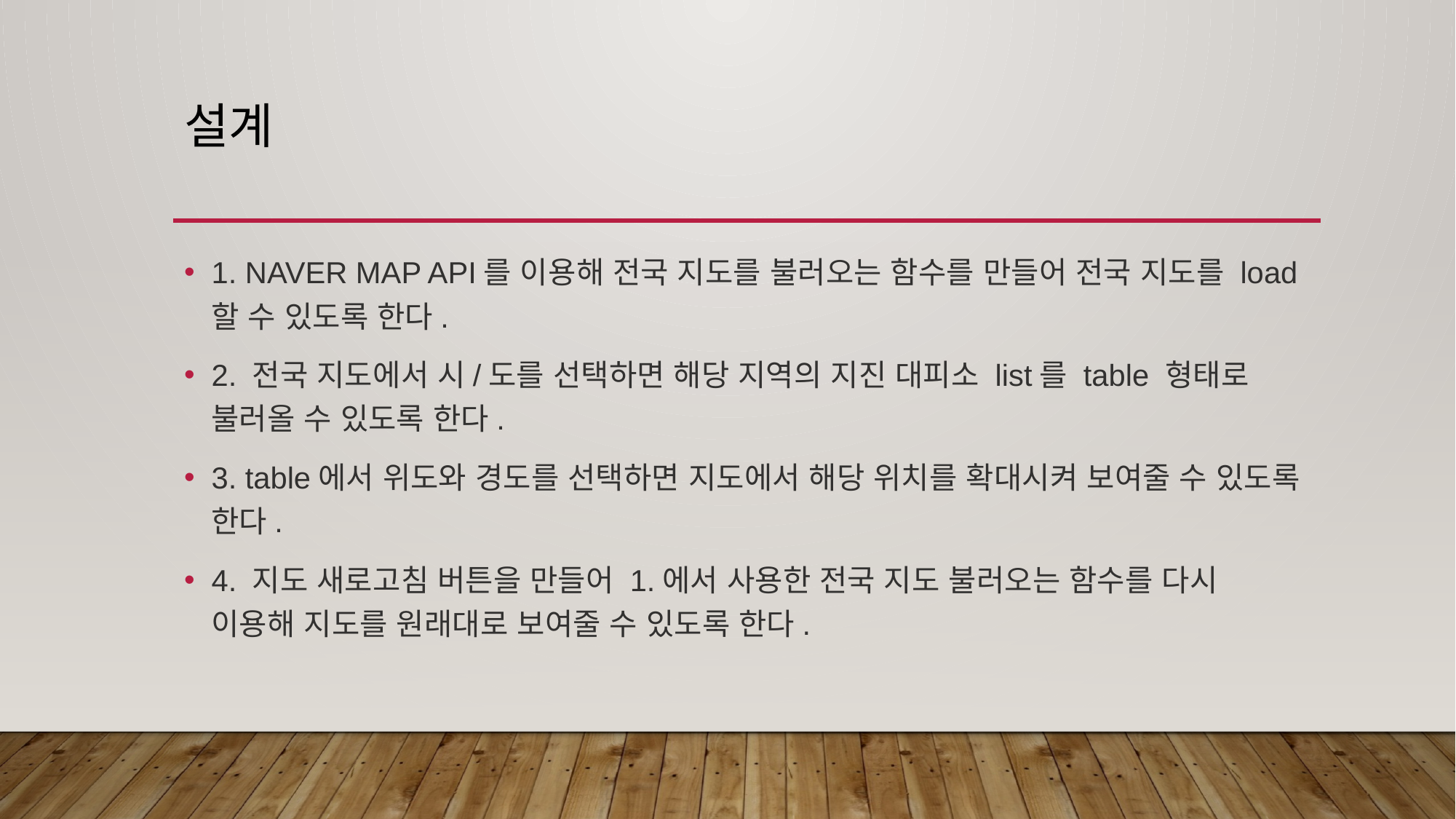

# 설계
1. NAVER MAP API를 이용해 전국 지도를 불러오는 함수를 만들어 전국 지도를 load할 수 있도록 한다.
2. 전국 지도에서 시/도를 선택하면 해당 지역의 지진 대피소 list를 table 형태로 불러올 수 있도록 한다.
3. table에서 위도와 경도를 선택하면 지도에서 해당 위치를 확대시켜 보여줄 수 있도록 한다.
4. 지도 새로고침 버튼을 만들어 1.에서 사용한 전국 지도 불러오는 함수를 다시 이용해 지도를 원래대로 보여줄 수 있도록 한다.